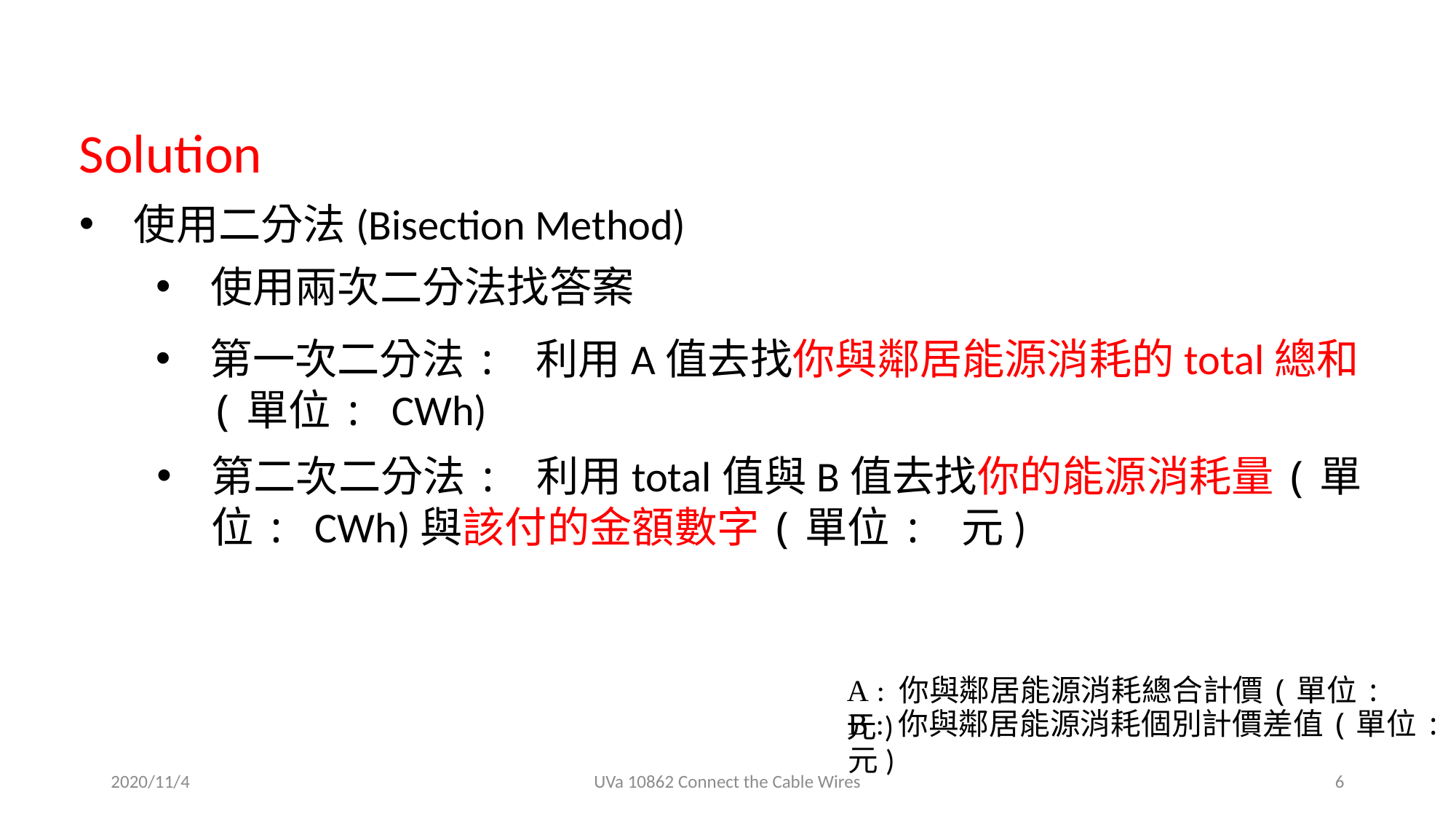

Solution
使用二分法(Bisection Method)
使用兩次二分法找答案
第一次二分法: 利用A值去找你與鄰居能源消耗的total總和(單位: CWh)
第二次二分法: 利用total值與B值去找你的能源消耗量(單位: CWh)與該付的金額數字(單位: 元)
A : 你與鄰居能源消耗總合計價(單位:元)
B : 你與鄰居能源消耗個別計價差值(單位:元)
2020/11/4
UVa 10862 Connect the Cable Wires
6